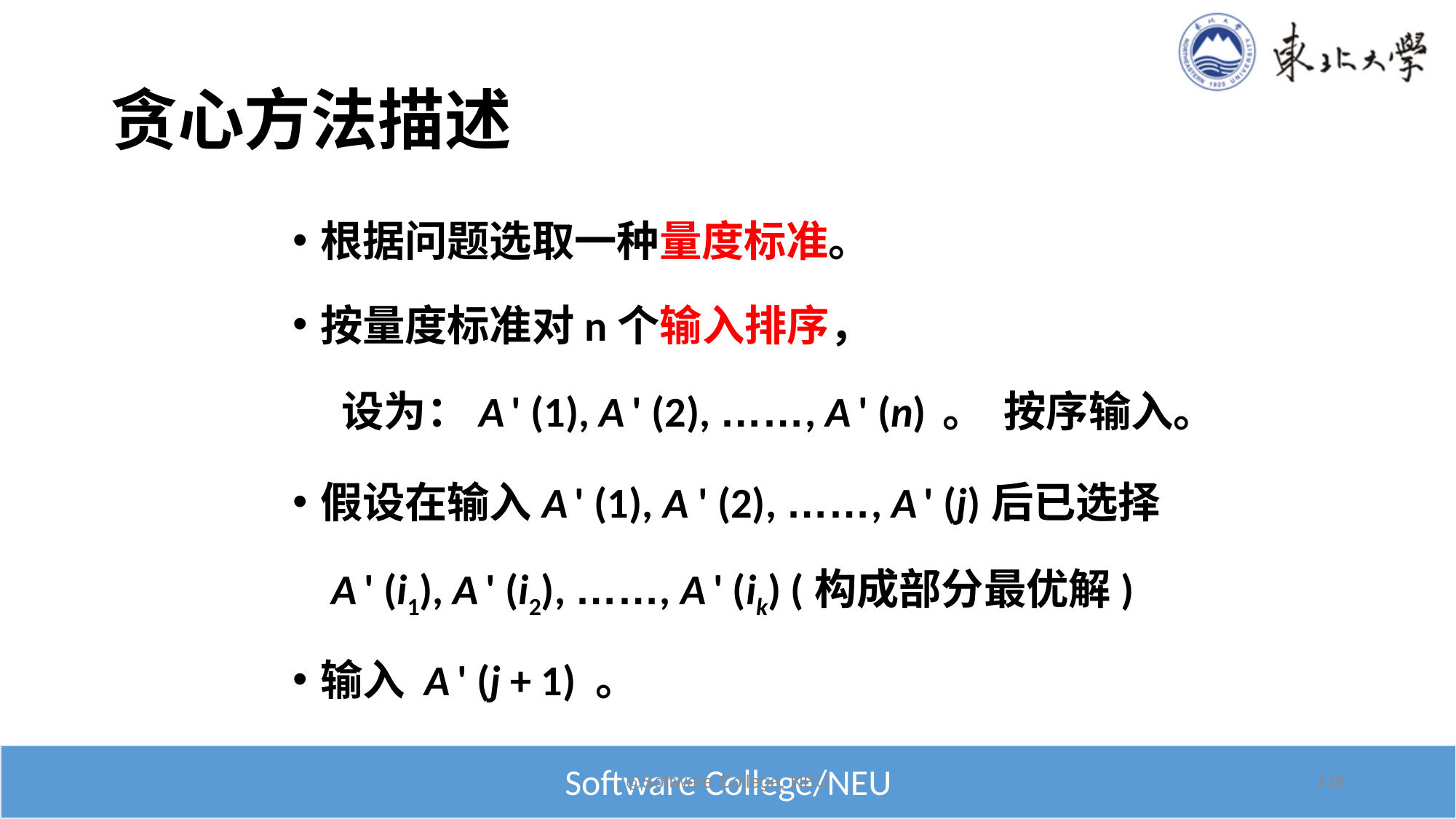

# 贪心方法描述
根据问题选取一种量度标准。
按量度标准对n个输入排序，
    设为：A ' (1), A ' (2), ……, A ' (n) 。  按序输入。
假设在输入A ' (1), A ' (2), ……, A ' (j)后已选择
    A ' (i1), A ' (i2), ……, A ' (ik) (构成部分最优解)
输入 A ' (j + 1) 。
◎Software College, NEU
128